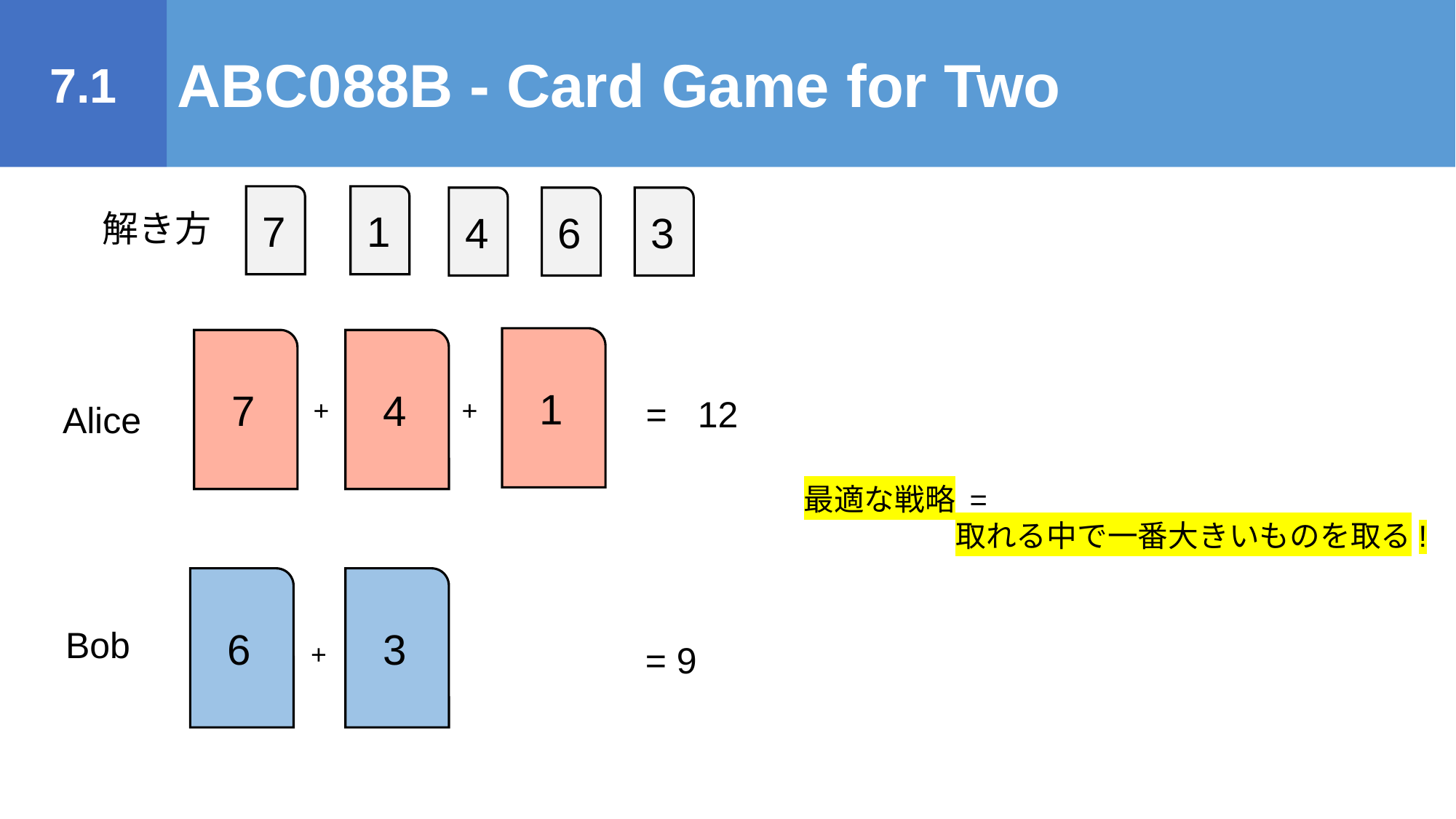

7.1
ABC088B - Card Game for Two
7
1
4
6
3
解き方
1
7
4
=   12
+
+
Alice
最適な戦略 =
　　　　　取れる中で一番大きいものを取る!
6
3
Bob
+
= 9